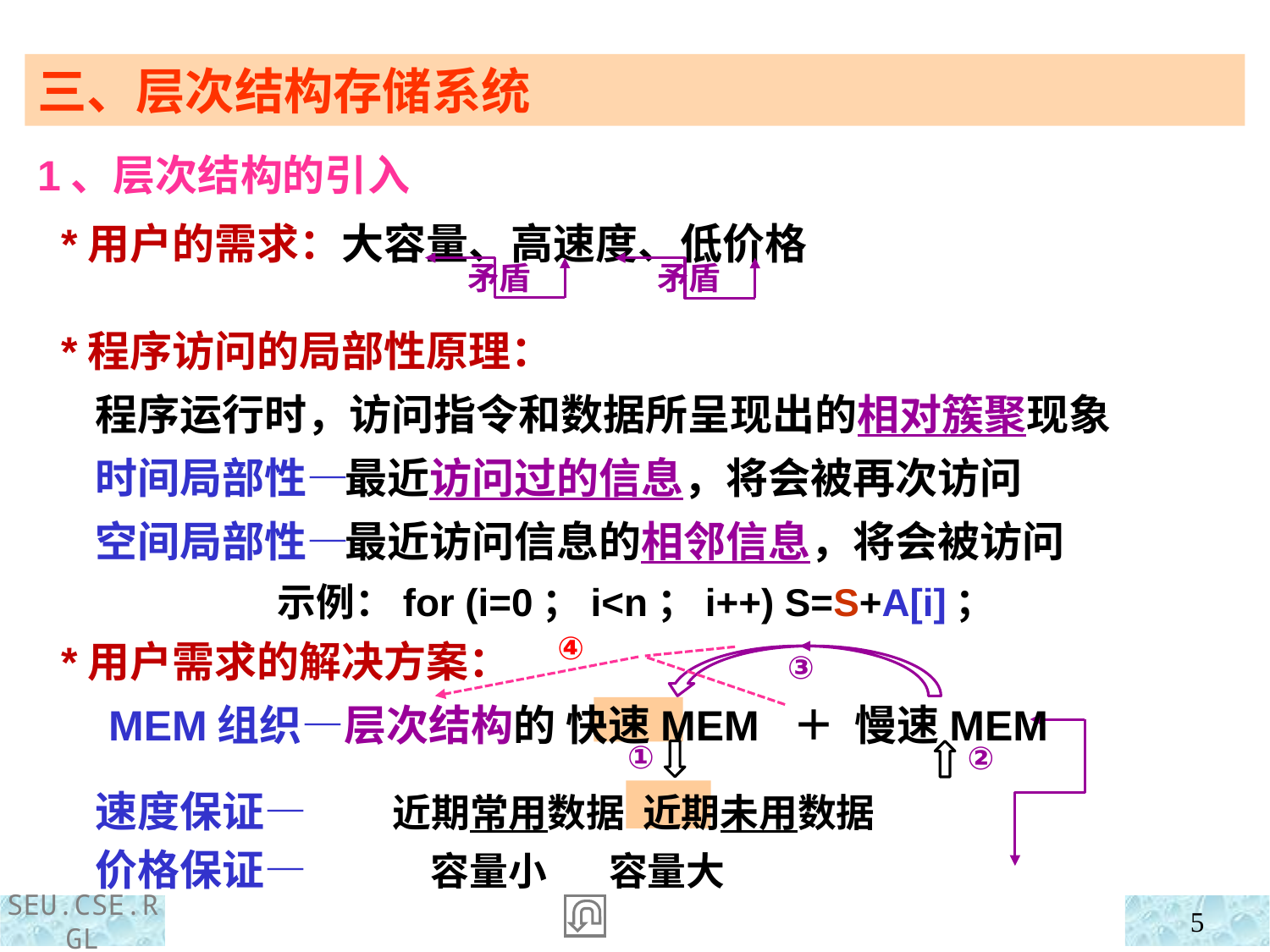

三、层次结构存储系统
1、层次结构的引入
  *用户的需求：大容量、高速度、低价格
矛盾
矛盾
  *程序访问的局部性原理：
     程序运行时，访问指令和数据所呈现出的相对簇聚现象
     时间局部性—
     空间局部性—
      最近访问过的信息，将会被再次访问
      最近访问信息的相邻信息，将会被访问
示例：for (i=0；i<n；i++) S=S+A[i]；
  *用户需求的解决方案：
      MEM组织—层次结构的 快速MEM  ＋  慢速MEM
     速度保证—         近期常用数据  近期未用数据
     价格保证—             容量小       容量大
④

③

①
②

5